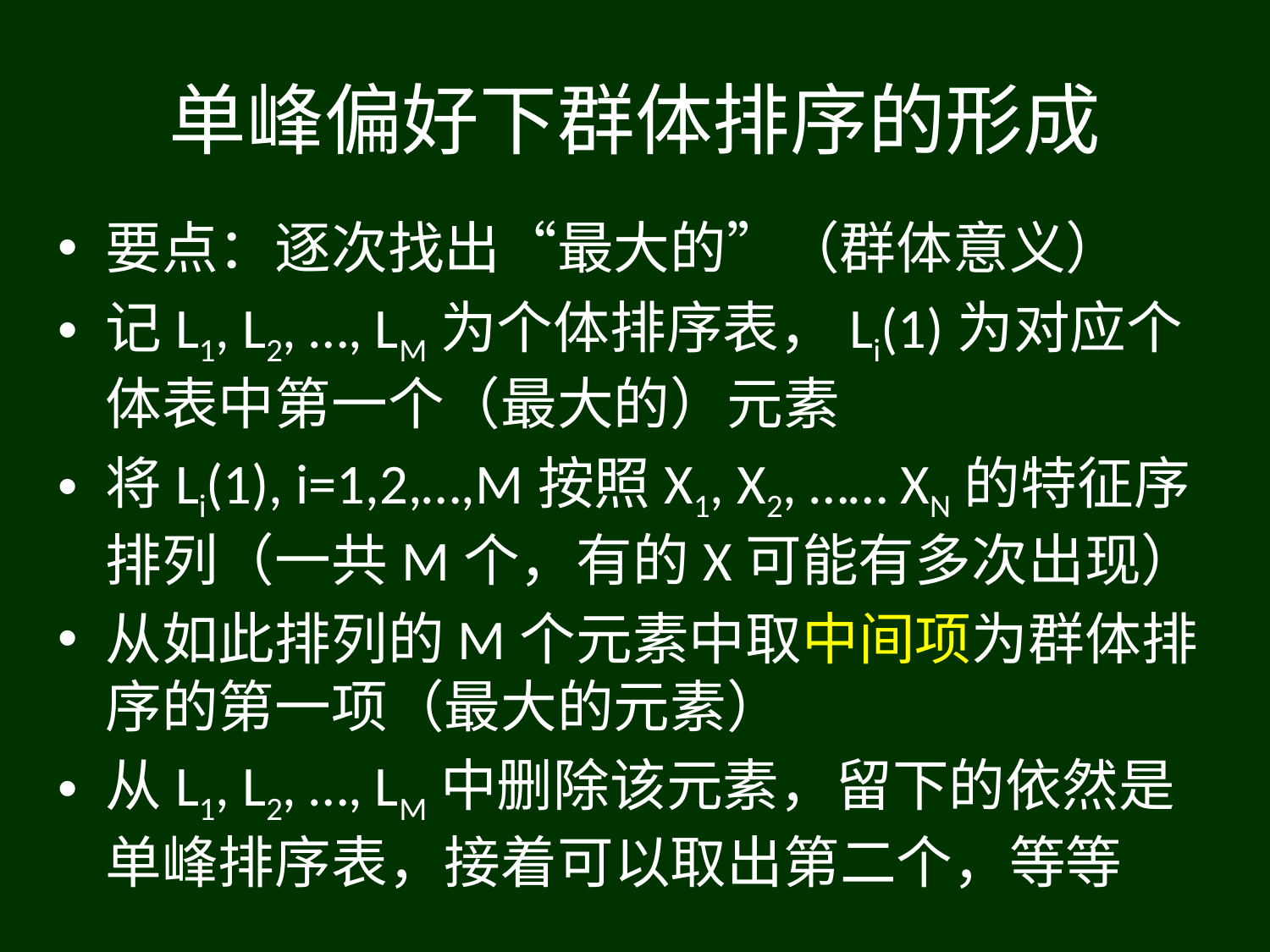

# 单峰偏好下群体排序的形成
要点：逐次找出“最大的”（群体意义）
记L1, L2, …, LM为个体排序表，Li(1)为对应个体表中第一个（最大的）元素
将Li(1), i=1,2,…,M按照X1, X2, …… XN的特征序排列（一共M个，有的X可能有多次出现）
从如此排列的M个元素中取中间项为群体排序的第一项（最大的元素）
从L1, L2, …, LM中删除该元素，留下的依然是单峰排序表，接着可以取出第二个，等等